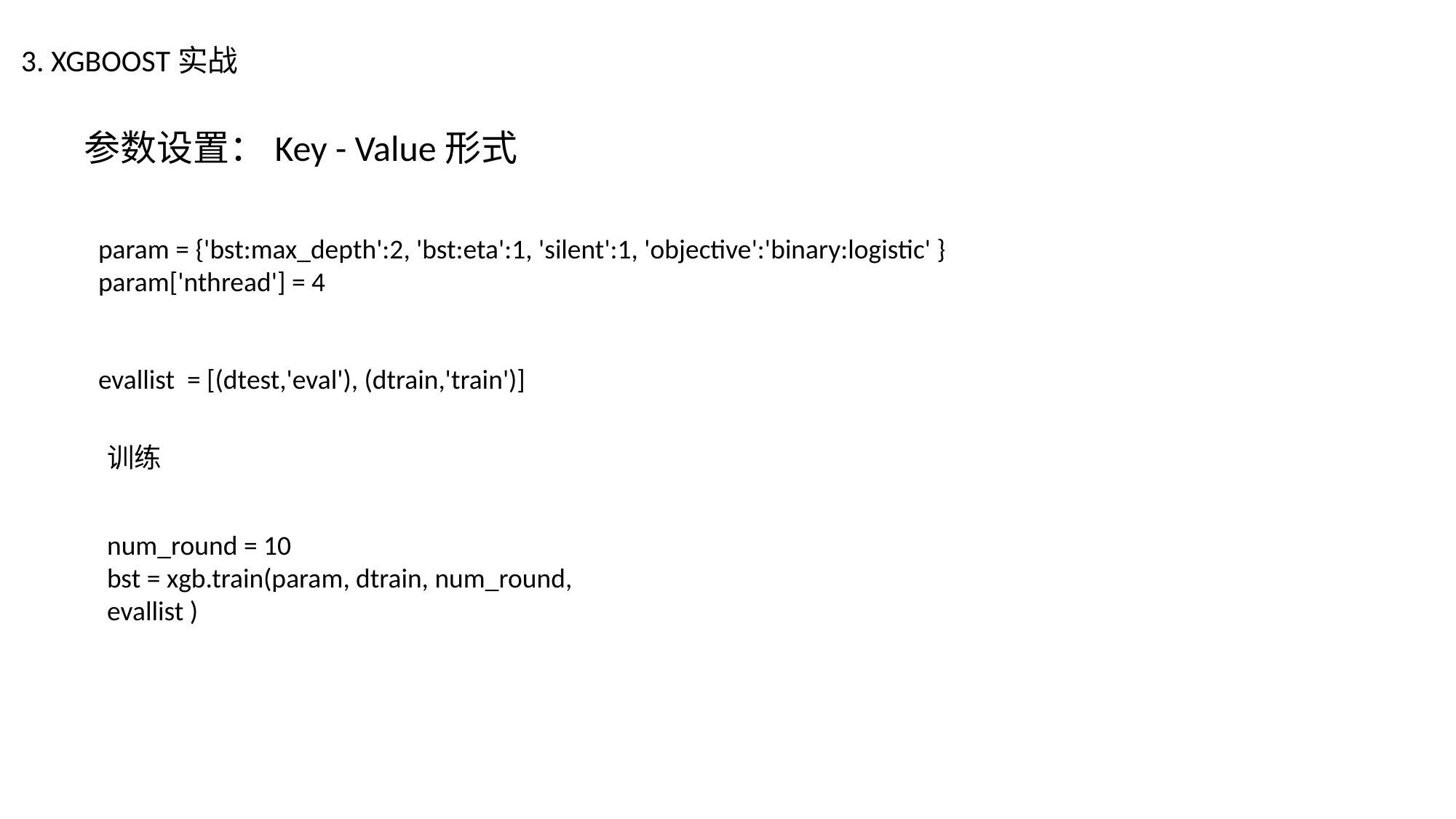

# 3. XGBOOST实战
参数设置：Key - Value形式

param = {'bst:max_depth':2, 'bst:eta':1, 'silent':1, 'objective':'binary:logistic' }
param['nthread'] = 4
evallist  = [(dtest,'eval'), (dtrain,'train')]
训练
num_round = 10
bst = xgb.train(param, dtrain, num_round, evallist )